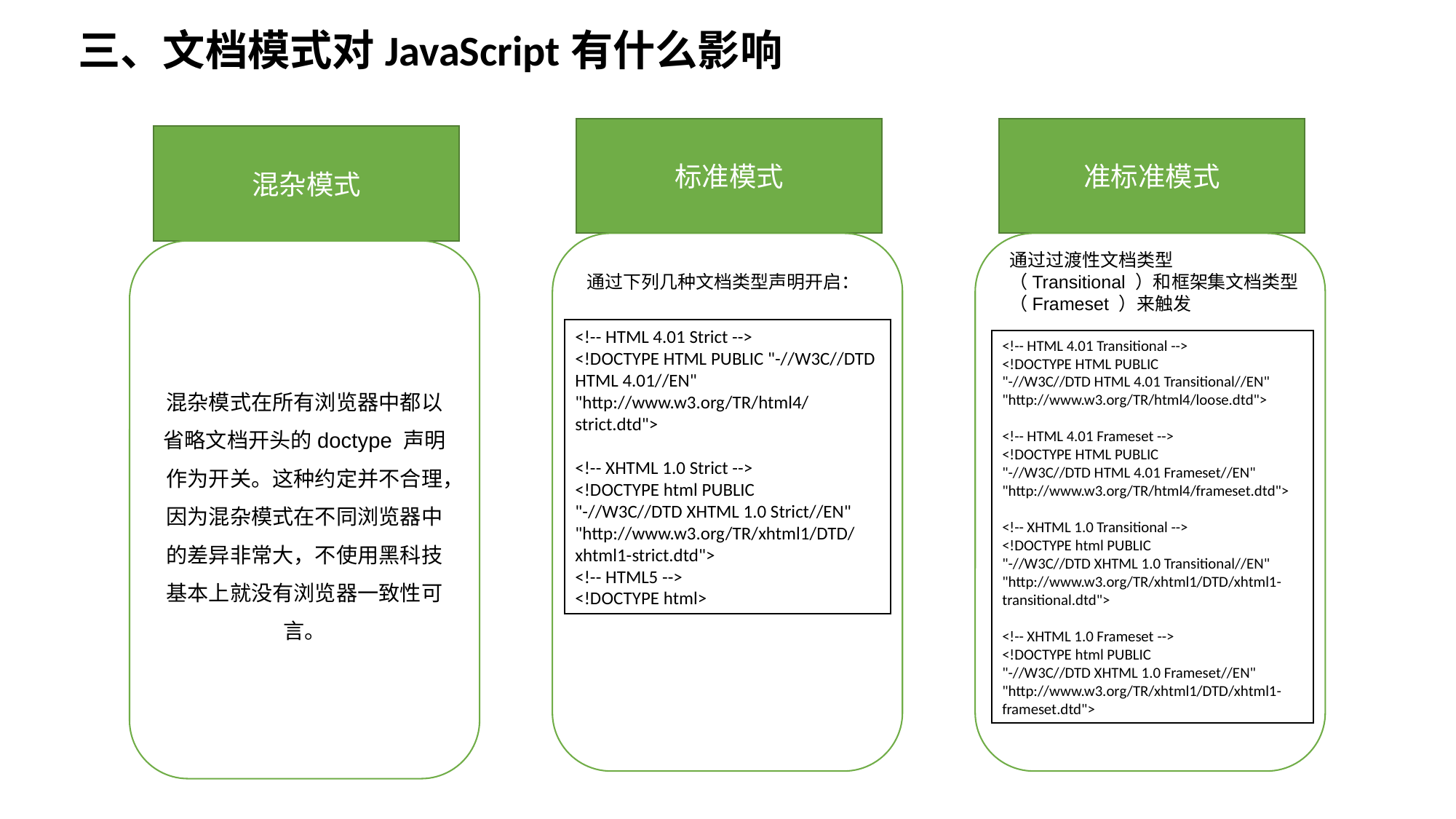

三、文档模式对JavaScript有什么影响
标准模式

通过下列几种文档类型声明开启：
<!-- HTML 4.01 Strict -->
<!DOCTYPE HTML PUBLIC "-//W3C//DTD HTML 4.01//EN"
"http://www.w3.org/TR/html4/strict.dtd">

<!-- XHTML 1.0 Strict -->
<!DOCTYPE html PUBLIC
"-//W3C//DTD XHTML 1.0 Strict//EN"
"http://www.w3.org/TR/xhtml1/DTD/xhtml1-strict.dtd">
<!-- HTML5 -->
<!DOCTYPE html>
准标准模式

通过过渡性文档类型（Transitional ）和框架集文档类型（Frameset ）来触发
<!-- HTML 4.01 Transitional -->
<!DOCTYPE HTML PUBLIC
"-//W3C//DTD HTML 4.01 Transitional//EN"
"http://www.w3.org/TR/html4/loose.dtd">

<!-- HTML 4.01 Frameset -->
<!DOCTYPE HTML PUBLIC
"-//W3C//DTD HTML 4.01 Frameset//EN"
"http://www.w3.org/TR/html4/frameset.dtd">

<!-- XHTML 1.0 Transitional -->
<!DOCTYPE html PUBLIC
"-//W3C//DTD XHTML 1.0 Transitional//EN"
"http://www.w3.org/TR/xhtml1/DTD/xhtml1-transitional.dtd">

<!-- XHTML 1.0 Frameset -->
<!DOCTYPE html PUBLIC
"-//W3C//DTD XHTML 1.0 Frameset//EN"
"http://www.w3.org/TR/xhtml1/DTD/xhtml1-frameset.dtd">
混杂模式
混杂模式在所有浏览器中都以省略文档开头的doctype 声明作为开关。这种约定并不合理，因为混杂模式在不同浏览器中的差异非常大，不使用黑科技基本上就没有浏览器一致性可言。